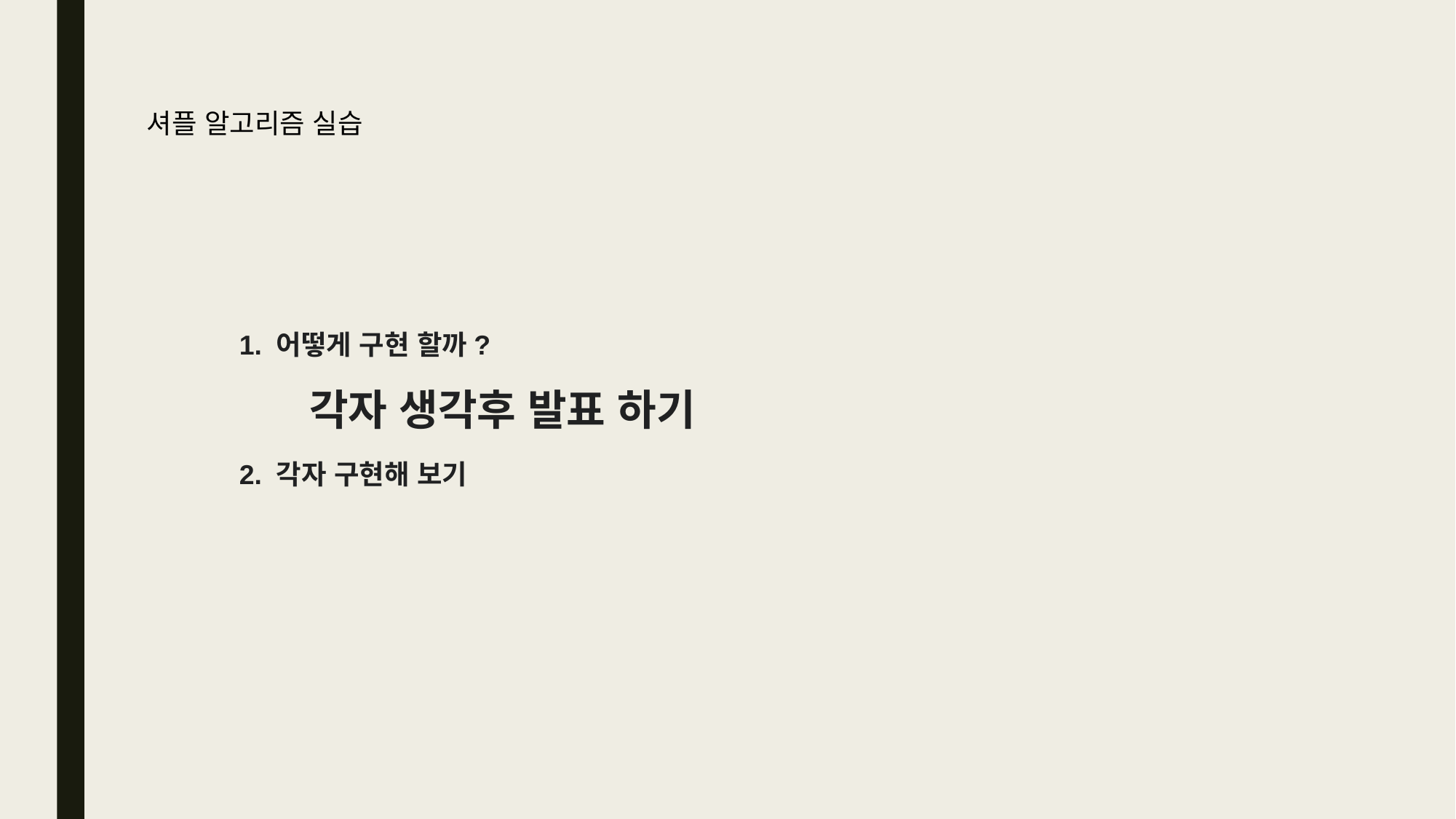

셔플 알고리즘 실습
1. 어떻게 구현 할까?
각자 생각후 발표 하기
2. 각자 구현해 보기